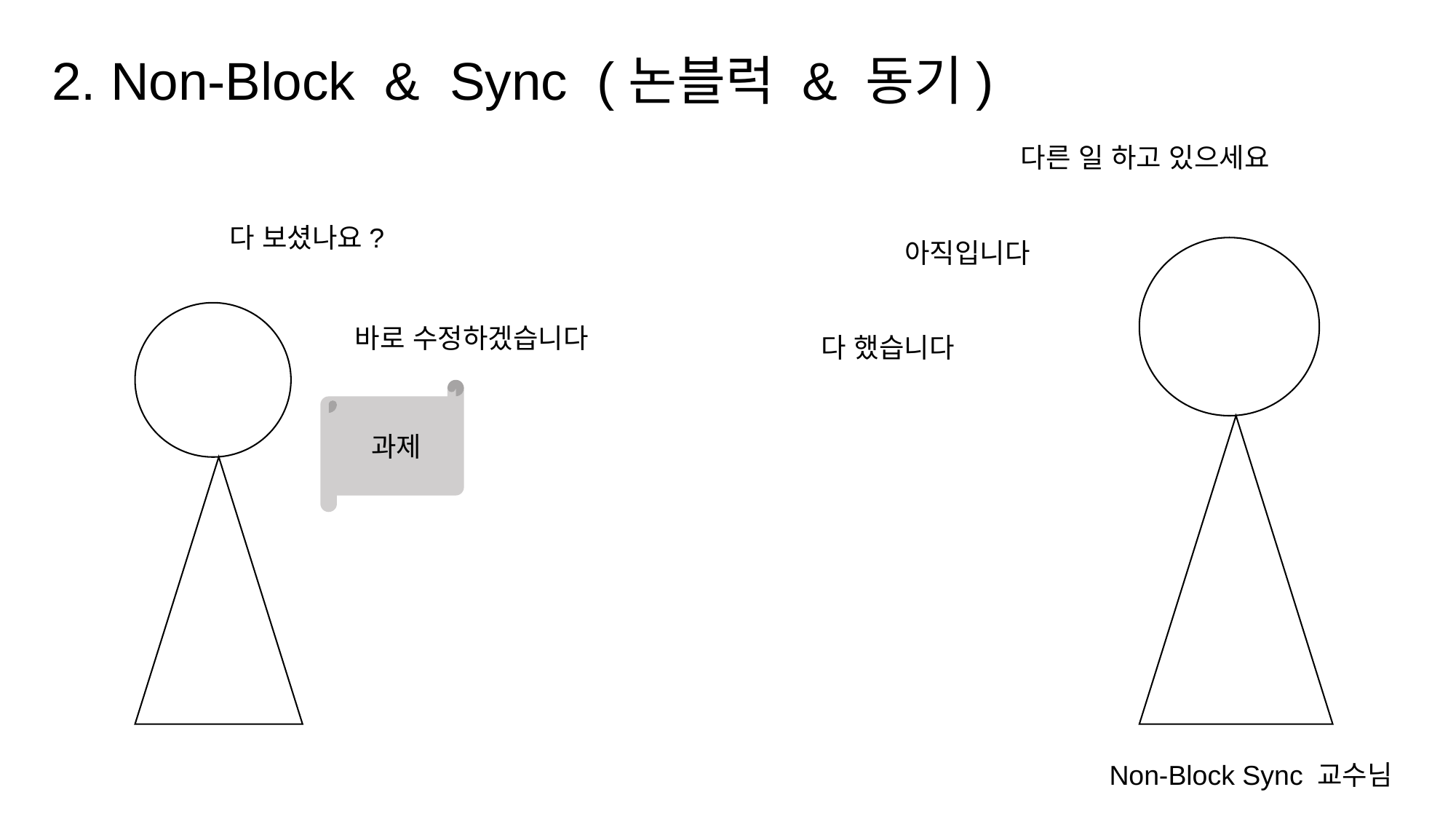

2. Non-Block  &  Sync  (논블럭 & 동기)
다른 일 하고 있으세요
다 보셨나요?
아직입니다

바로 수정하겠습니다
다 했습니다
과제
Non-Block Sync 교수님